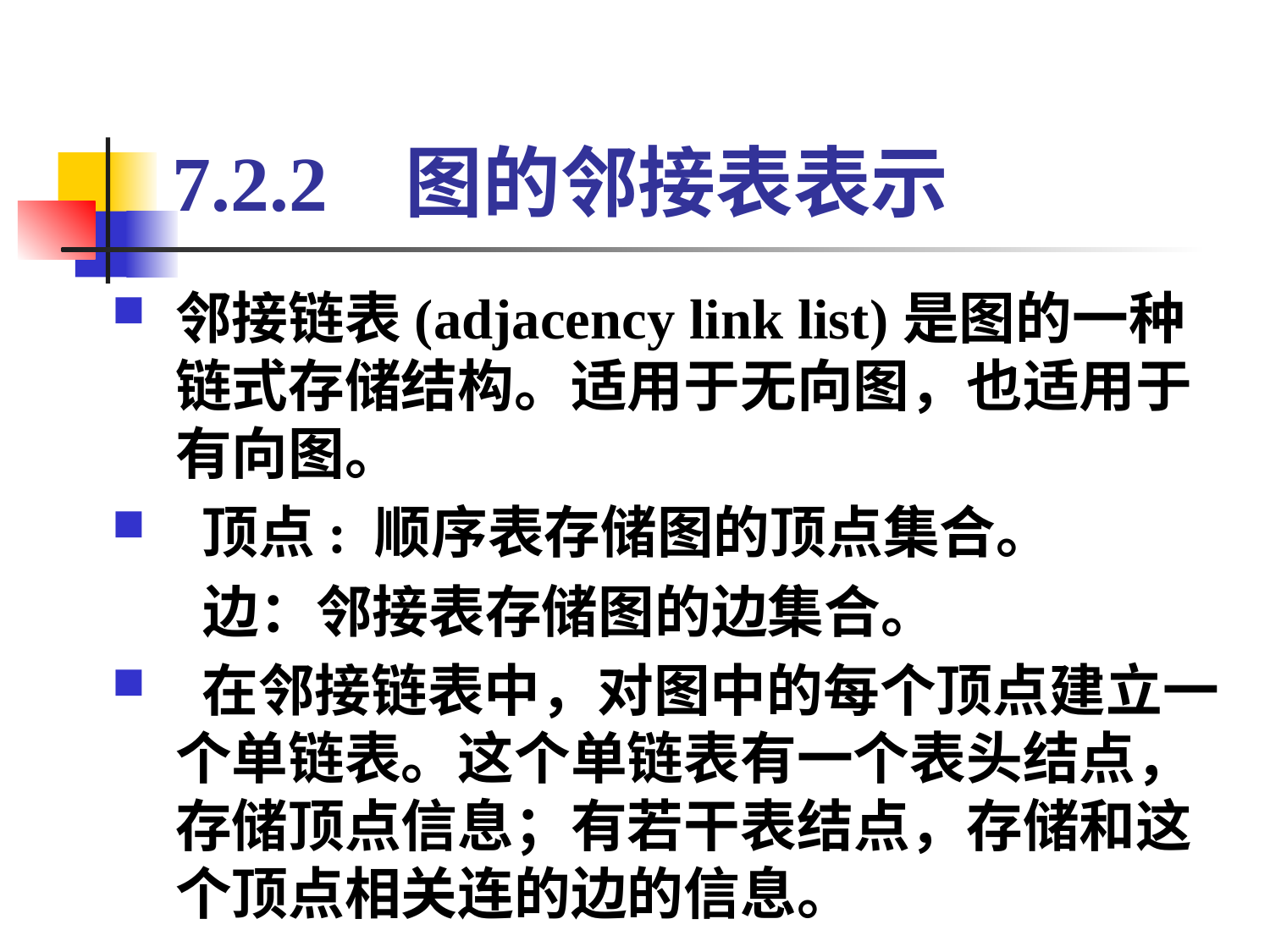

# 7.2.2   图的邻接表表示
邻接链表(adjacency link list)是图的一种链式存储结构。适用于无向图，也适用于有向图。
 顶点: 顺序表存储图的顶点集合。
      边：邻接表存储图的边集合。
 在邻接链表中，对图中的每个顶点建立一个单链表。这个单链表有一个表头结点，存储顶点信息；有若干表结点，存储和这个顶点相关连的边的信息。
39